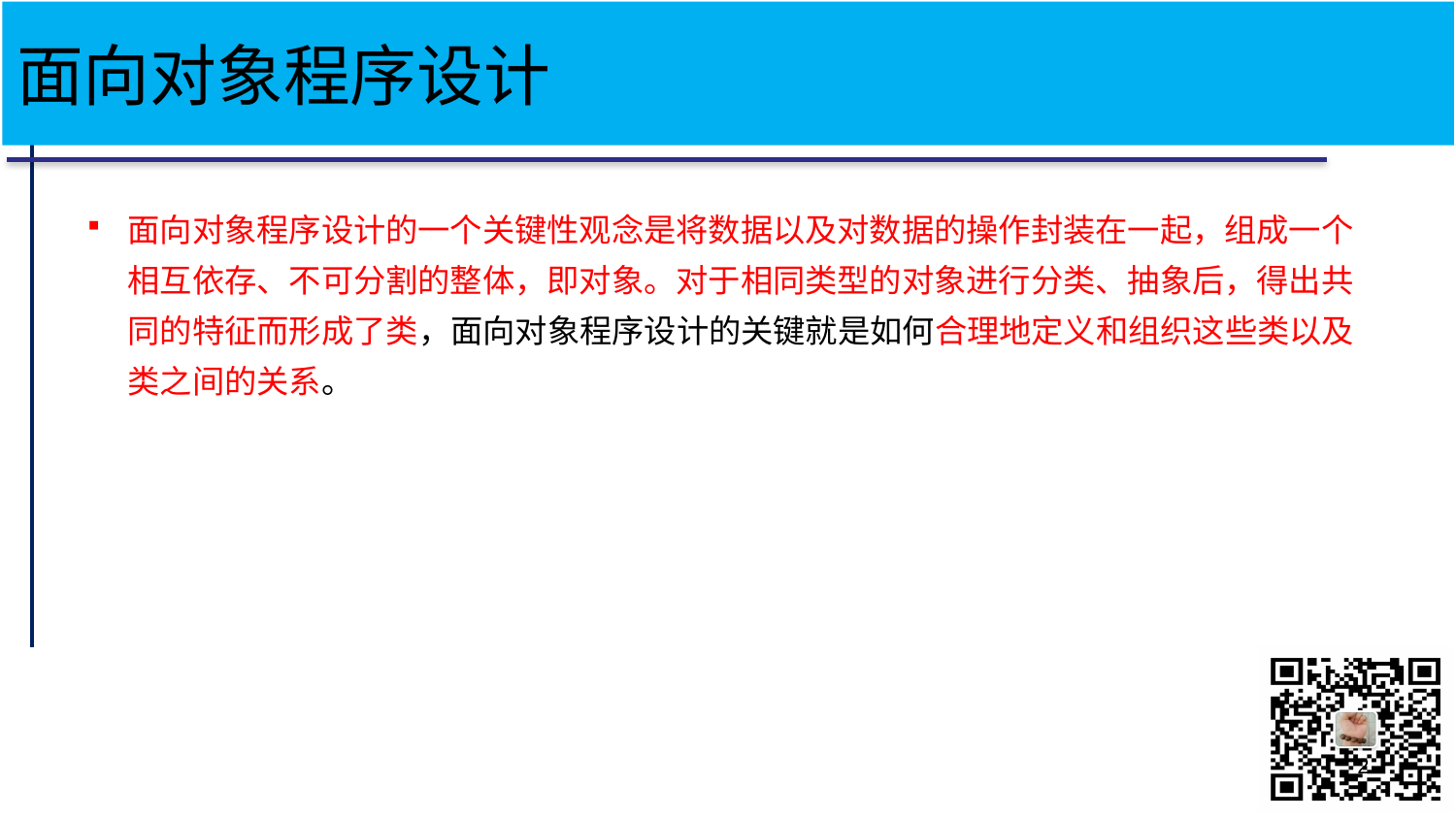

# 面向对象程序设计
面向对象程序设计的一个关键性观念是将数据以及对数据的操作封装在一起，组成一个相互依存、不可分割的整体，即对象。对于相同类型的对象进行分类、抽象后，得出共同的特征而形成了类，面向对象程序设计的关键就是如何合理地定义和组织这些类以及类之间的关系。
2